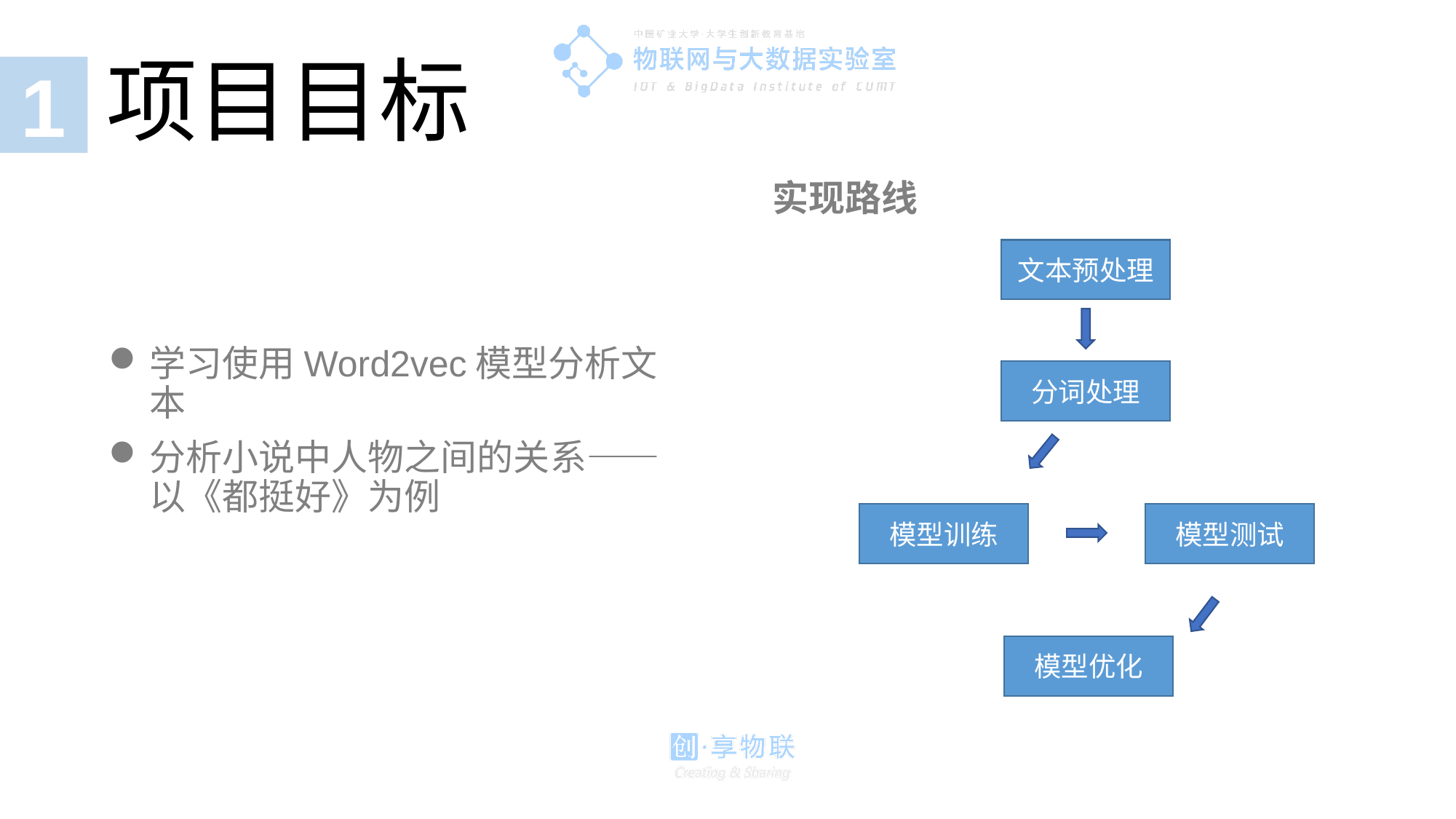

1
# 项目目标
实现路线
文本预处理
学习使用Word2vec模型分析文本
分析小说中人物之间的关系——以《都挺好》为例

分词处理

模型训练
模型测试

模型优化